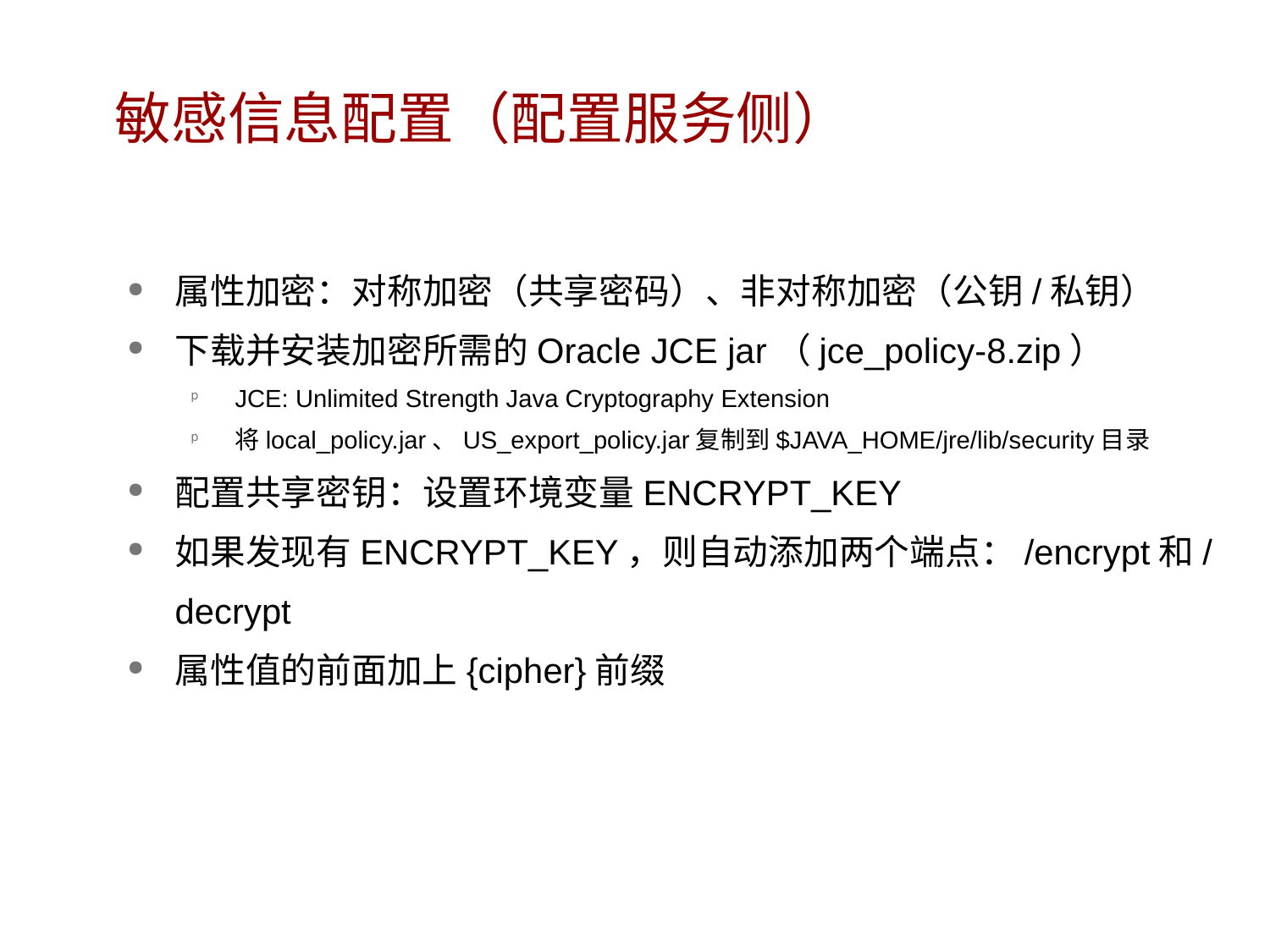

# 敏感信息配置（配置服务侧）
属性加密：对称加密（共享密码）、非对称加密（公钥/私钥）
下载并安装加密所需的Oracle JCE jar（jce_policy-8.zip）
JCE: Unlimited Strength Java Cryptography Extension
将local_policy.jar、US_export_policy.jar复制到$JAVA_HOME/jre/lib/security目录
配置共享密钥：设置环境变量ENCRYPT_KEY
如果发现有ENCRYPT_KEY，则自动添加两个端点：/encrypt和/decrypt
属性值的前面加上{cipher}前缀